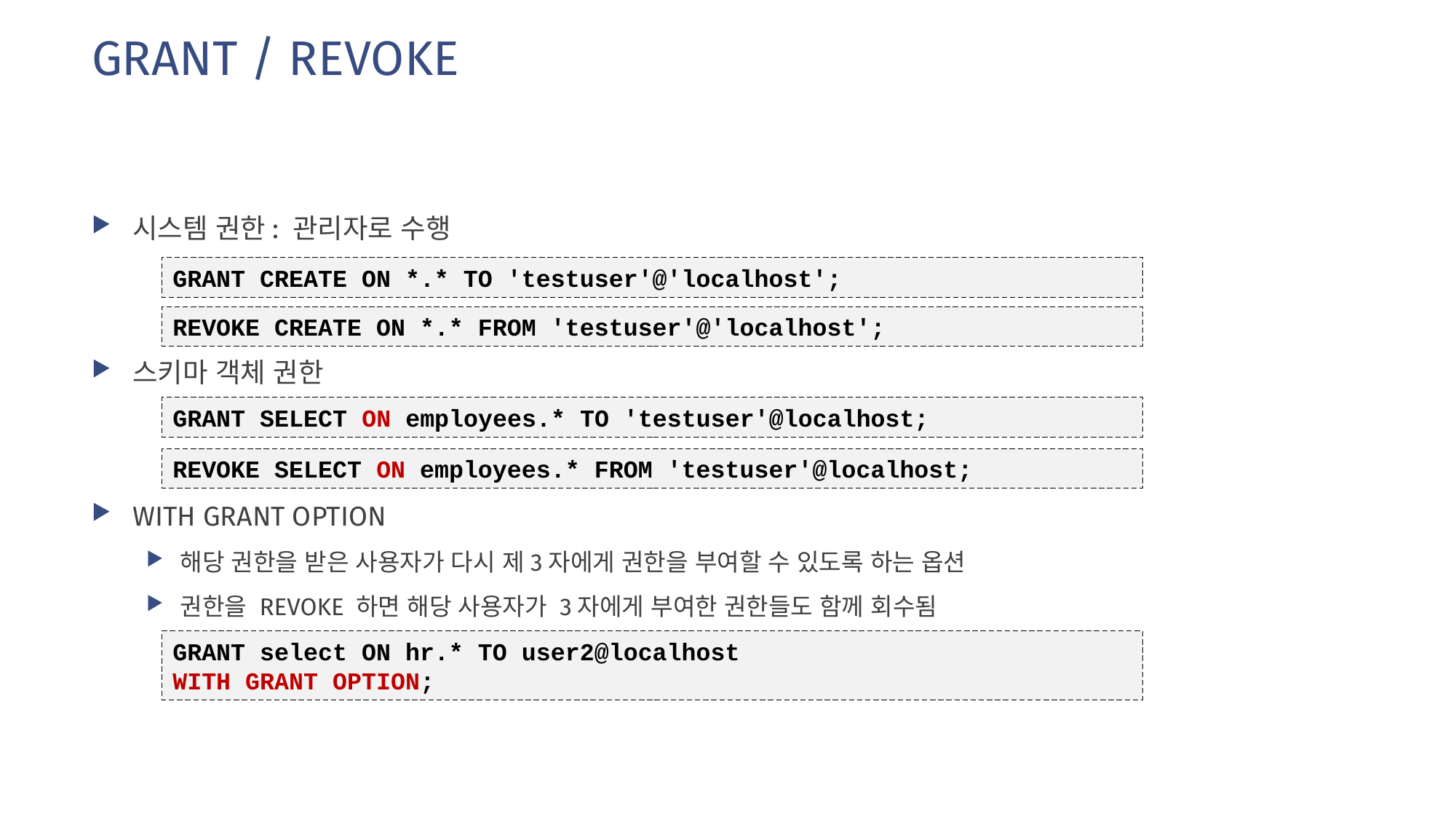

# GRANT / REVOKE

시스템 권한: 관리자로 수행

스키마 객체 권한

WITH GRANT OPTION
해당 권한을 받은 사용자가 다시 제3자에게 권한을 부여할 수 있도록 하는 옵션
권한을 REVOKE 하면 해당 사용자가 3자에게 부여한 권한들도 함께 회수됨
GRANT CREATE ON *.* TO 'testuser'@'localhost';
REVOKE CREATE ON *.* FROM 'testuser'@'localhost';
GRANT SELECT ON employees.* TO 'testuser'@localhost;
REVOKE SELECT ON employees.* FROM 'testuser'@localhost;
GRANT select ON hr.* TO user2@localhost
WITH GRANT OPTION;